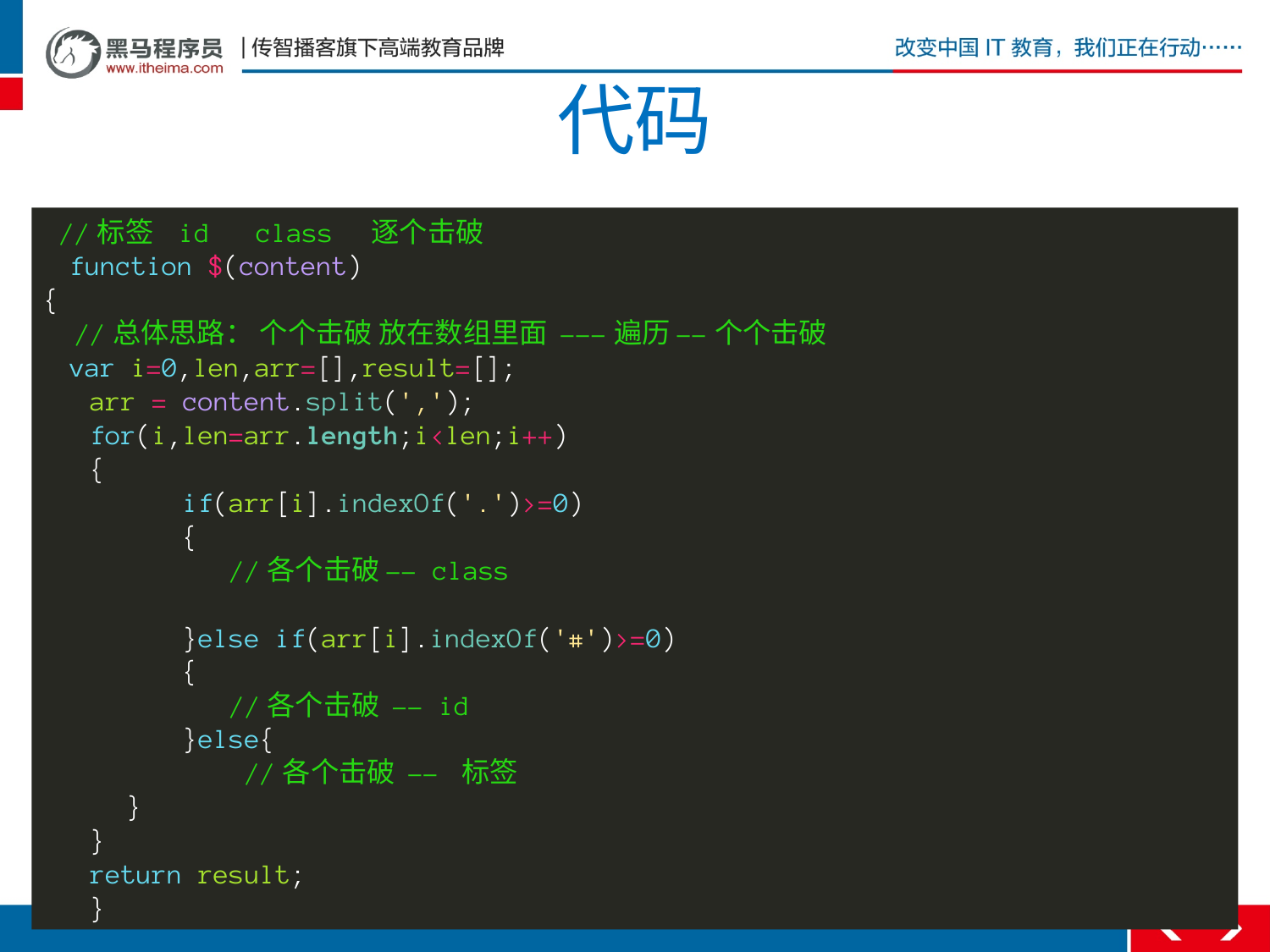

# 代码
 //标签   id   class  逐个击破
   function $(content)
{
  //总体思路： 个个击破 放在数组里面 ---遍历--个个击破
   var i=0,len,arr=[],result=[];
   arr = content.split(',');
   for(i,len=arr.length;i<len;i++)
   {
         if(arr[i].indexOf('.')>=0)
         {
            //各个击破-- class
         }else if(arr[i].indexOf('#')>=0)
         {
            //各个击破 -- id
         }else{
             //各个击破 -- 标签
            }
   }
   return result;
   }